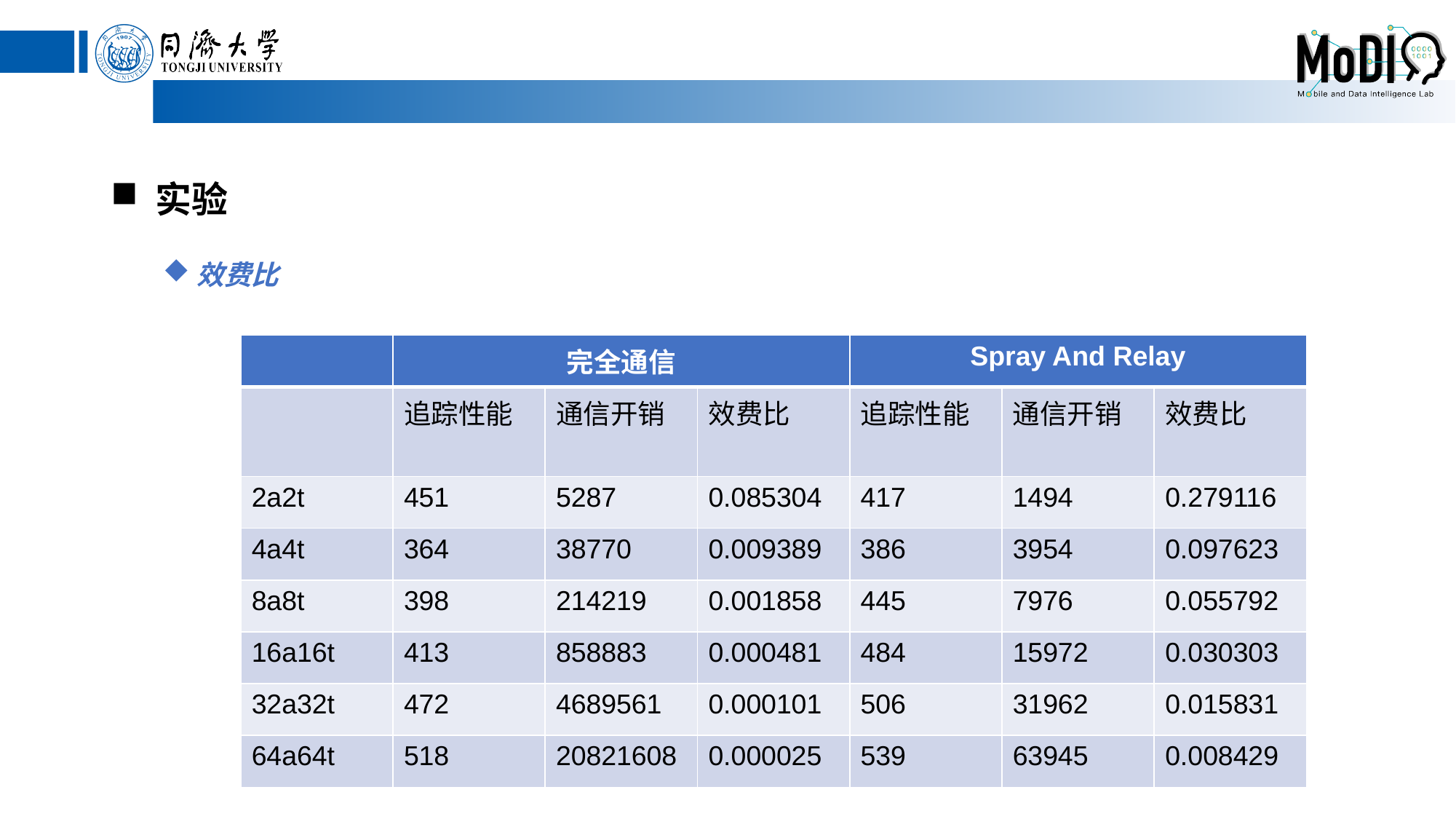

实验
效费比
|  | 完全通信 |  |  | Spray And Relay |  |  |
| --- | --- | --- | --- | --- | --- | --- |
|  | 追踪性能 | 通信开销 | 效费比 | 追踪性能 | 通信开销 | 效费比 |
| 2a2t | 451 | 5287 | 0.085304 | 417 | 1494 | 0.279116 |
| 4a4t | 364 | 38770 | 0.009389 | 386 | 3954 | 0.097623 |
| 8a8t | 398 | 214219 | 0.001858 | 445 | 7976 | 0.055792 |
| 16a16t | 413 | 858883 | 0.000481 | 484 | 15972 | 0.030303 |
| 32a32t | 472 | 4689561 | 0.000101 | 506 | 31962 | 0.015831 |
| 64a64t | 518 | 20821608 | 0.000025 | 539 | 63945 | 0.008429 |